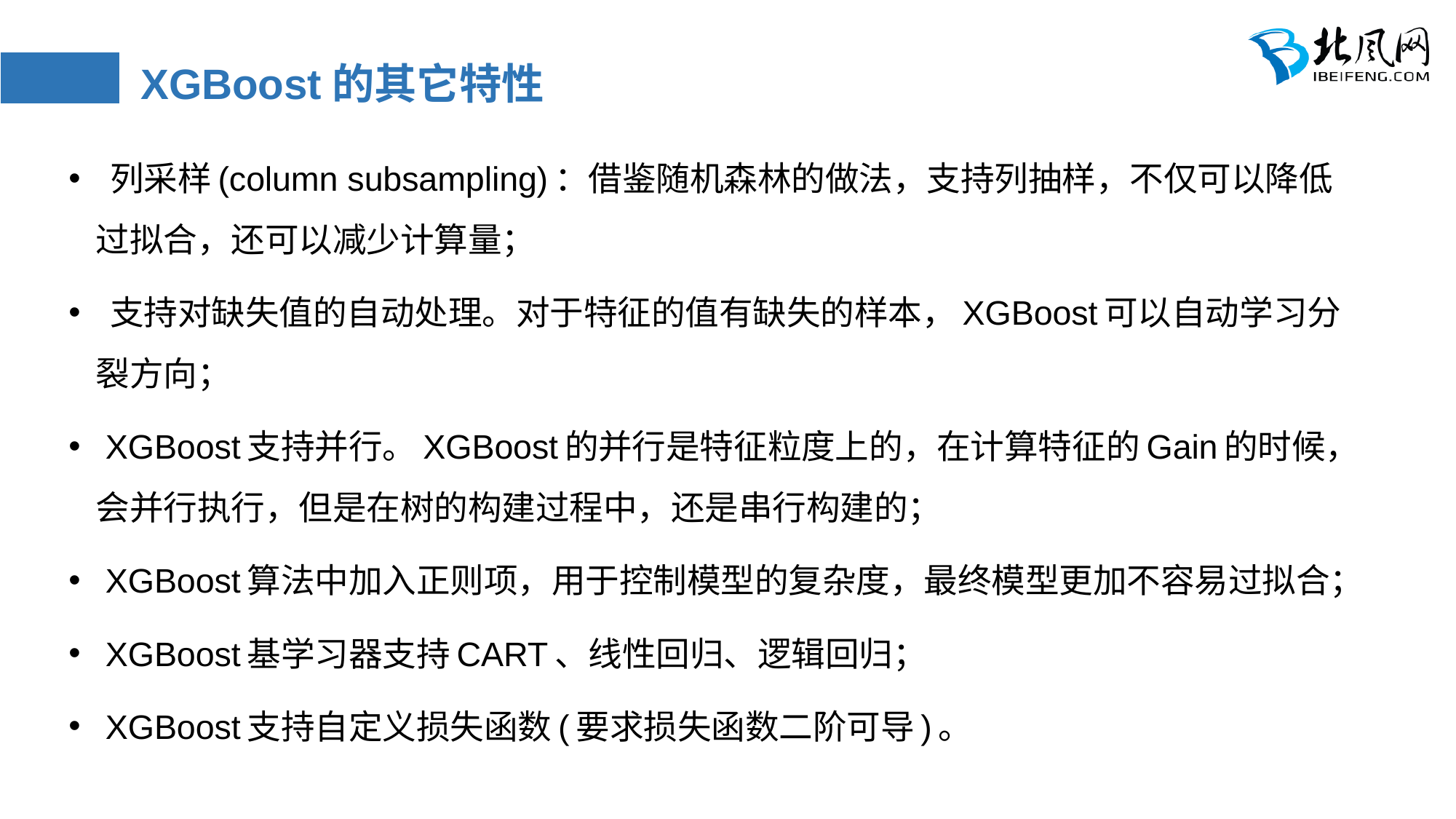

# XGBoost的其它特性
 列采样(column subsampling)：借鉴随机森林的做法，支持列抽样，不仅可以降低过拟合，还可以减少计算量；
 支持对缺失值的自动处理。对于特征的值有缺失的样本，XGBoost可以自动学习分裂方向；
 XGBoost支持并行。XGBoost的并行是特征粒度上的，在计算特征的Gain的时候，会并行执行，但是在树的构建过程中，还是串行构建的；
 XGBoost算法中加入正则项，用于控制模型的复杂度，最终模型更加不容易过拟合；
 XGBoost基学习器支持CART、线性回归、逻辑回归；
 XGBoost支持自定义损失函数(要求损失函数二阶可导)。